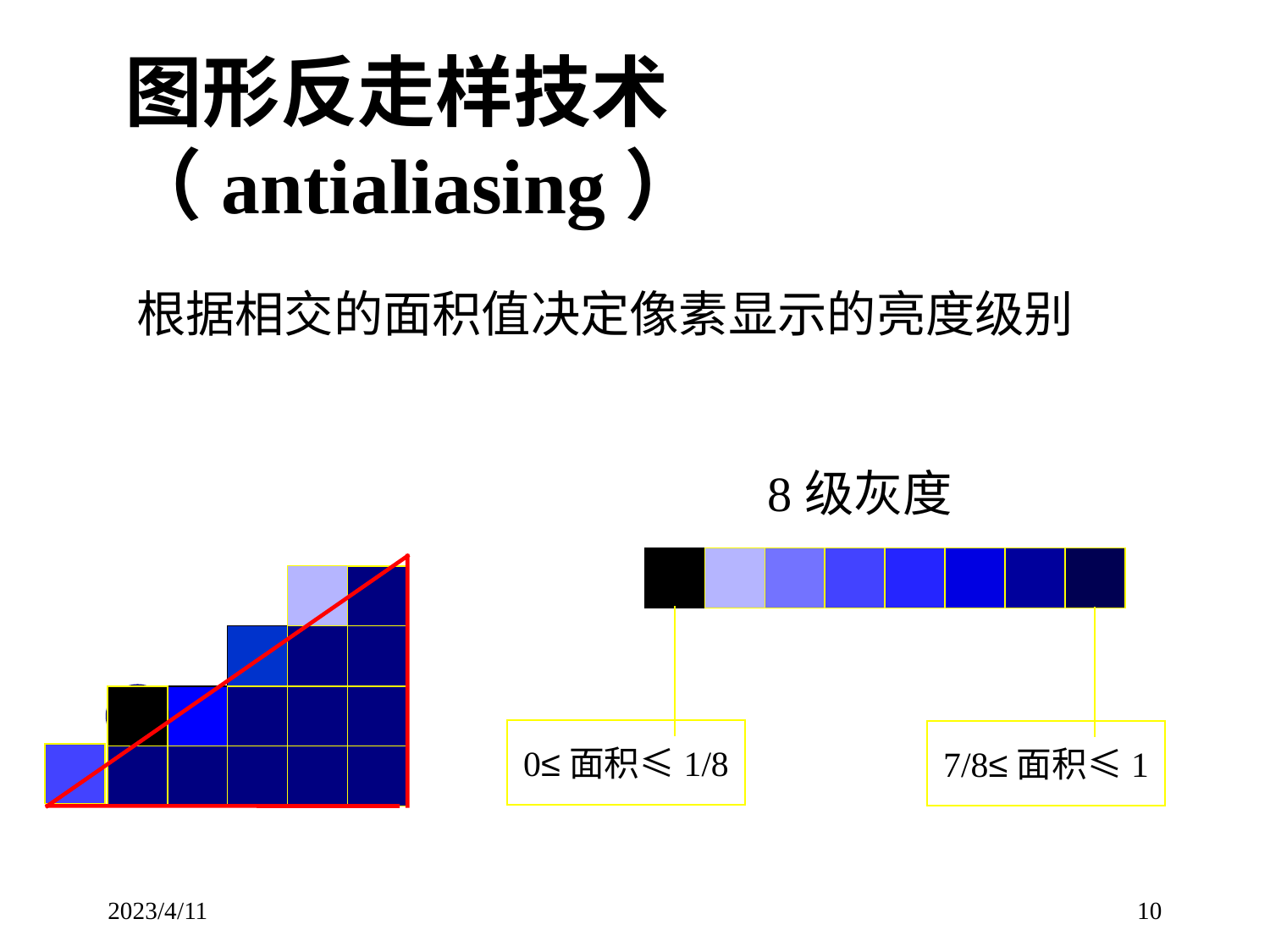

# 图形反走样技术（antialiasing）
根据相交的面积值决定像素显示的亮度级别
8级灰度

0≤面积≤1/8
7/8≤面积≤1
2023/4/11
计算机学院 苏小红
10